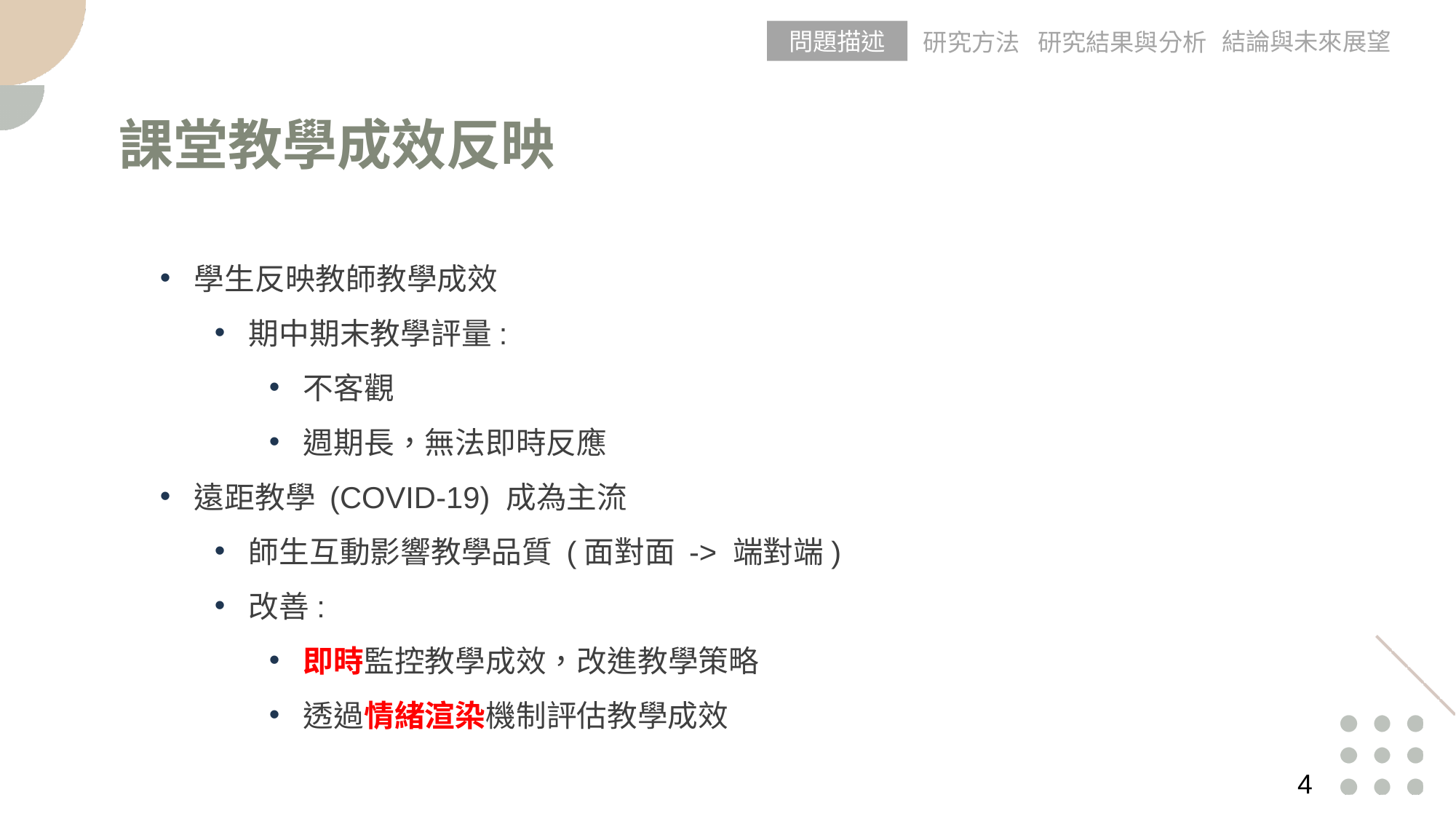

問題描述
結論與未來展望
研究方法
研究結果與分析
課堂教學成效反映
學生反映教師教學成效
期中期末教學評量:
不客觀
週期長，無法即時反應
遠距教學 (COVID-19) 成為主流
師生互動影響教學品質 (面對面 -> 端對端)
改善:
即時監控教學成效，改進教學策略
透過情緒渲染機制評估教學成效

		4